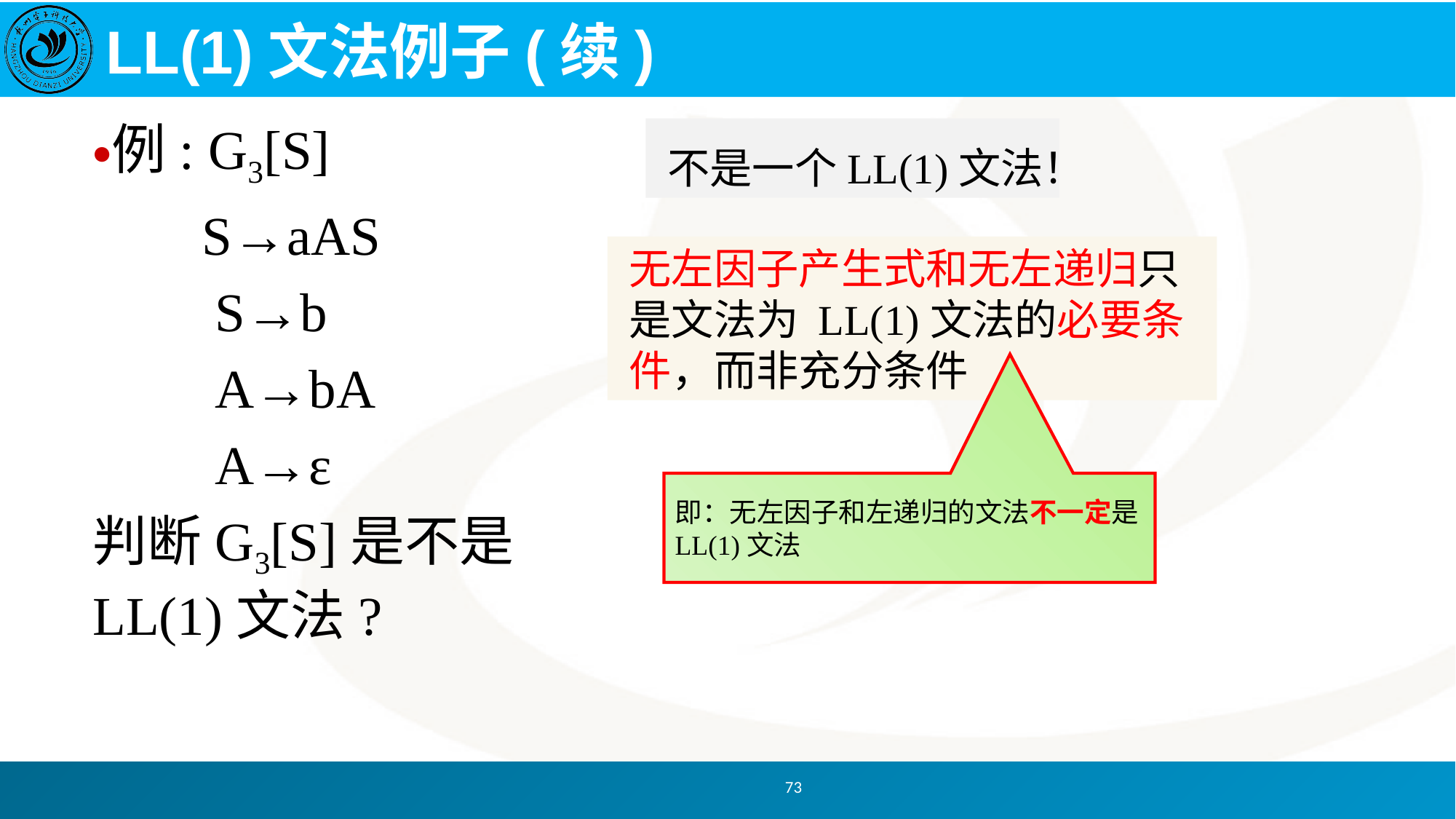

# LL(1)文法例子(续)
例: G3[S]
        S→aAS
　　S→b
　　A→bA
　　A→ε
判断G3[S]是不是LL(1)文法?
不是一个LL(1)文法！
无左因子产生式和无左递归只是文法为 LL(1)文法的必要条件，而非充分条件
即：无左因子和左递归的文法不一定是LL(1)文法
73